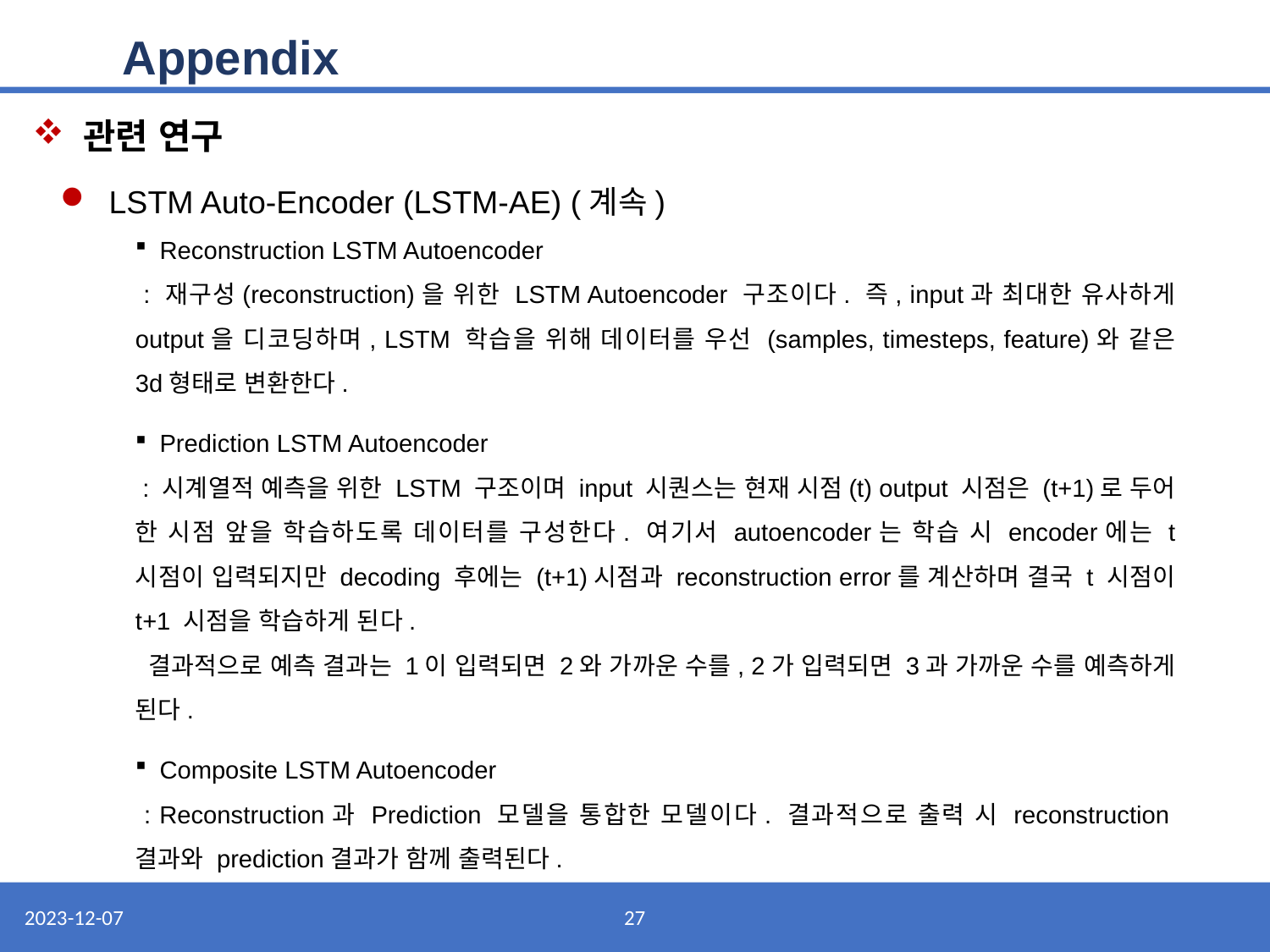

Appendix
 관련 연구
 LSTM Auto-Encoder (LSTM-AE) (계속)
Reconstruction LSTM Autoencoder
 : 재구성(reconstruction)을 위한 LSTM Autoencoder 구조이다. 즉, input과 최대한 유사하게 output을 디코딩하며, LSTM 학습을 위해 데이터를 우선 (samples, timesteps, feature)와 같은 3d형태로 변환한다.

Prediction LSTM Autoencoder
 : 시계열적 예측을 위한 LSTM 구조이며 input 시퀀스는 현재 시점(t) output 시점은 (t+1)로 두어 한 시점 앞을 학습하도록 데이터를 구성한다. 여기서 autoencoder는 학습 시 encoder에는 t 시점이 입력되지만 decoding 후에는 (t+1)시점과 reconstruction error를 계산하며 결국 t 시점이 t+1 시점을 학습하게 된다.
 결과적으로 예측 결과는 1이 입력되면 2와 가까운 수를, 2가 입력되면 3과 가까운 수를 예측하게 된다.

Composite LSTM Autoencoder
 : Reconstruction과 Prediction 모델을 통합한 모델이다. 결과적으로 출력 시 reconstruction결과와 prediction결과가 함께 출력된다.
감사합니다.
2023-12-07
27